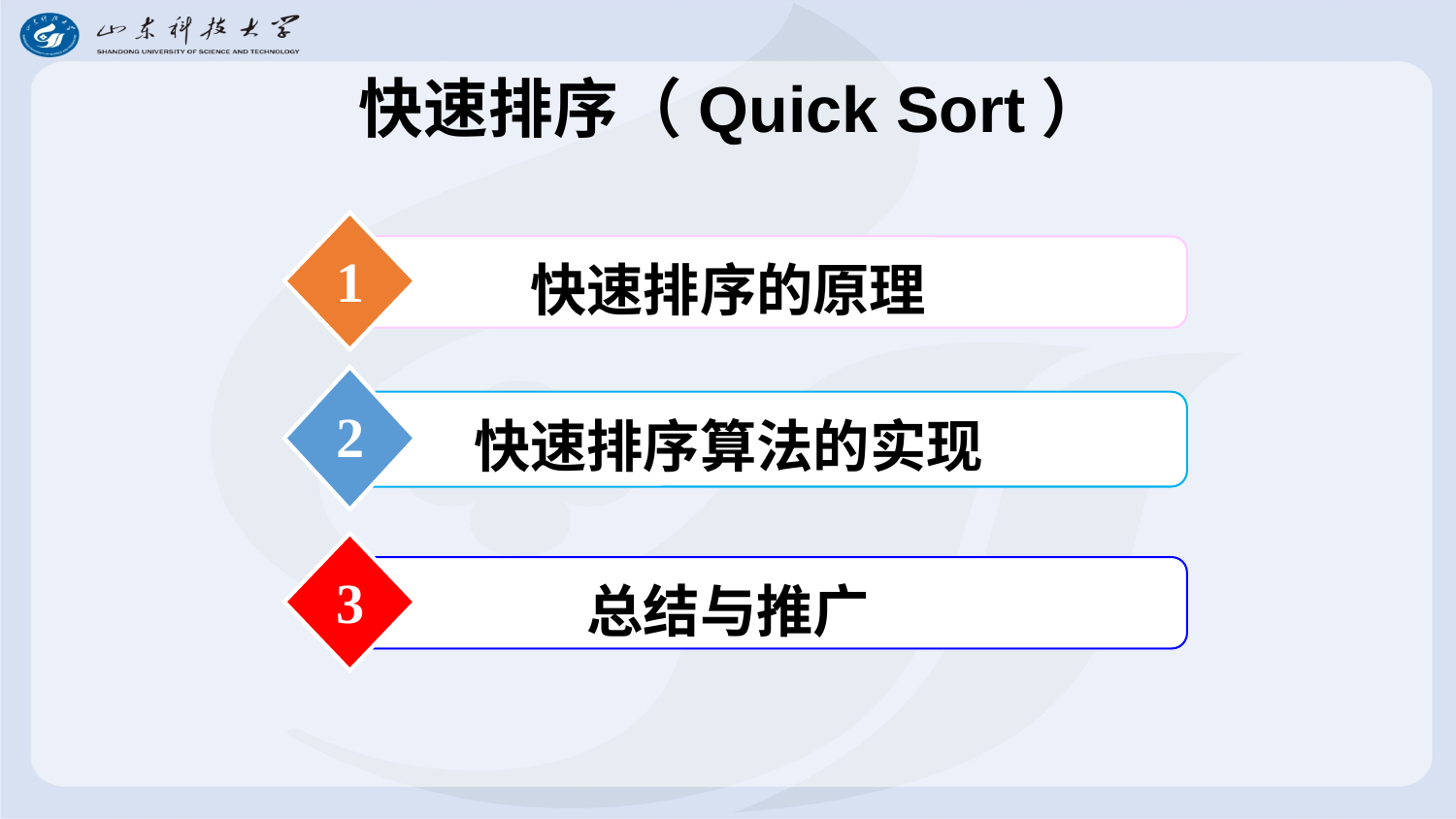

# 快速排序（Quick Sort）

1
快速排序的原理

2
快速排序算法的实现

3
总结与推广